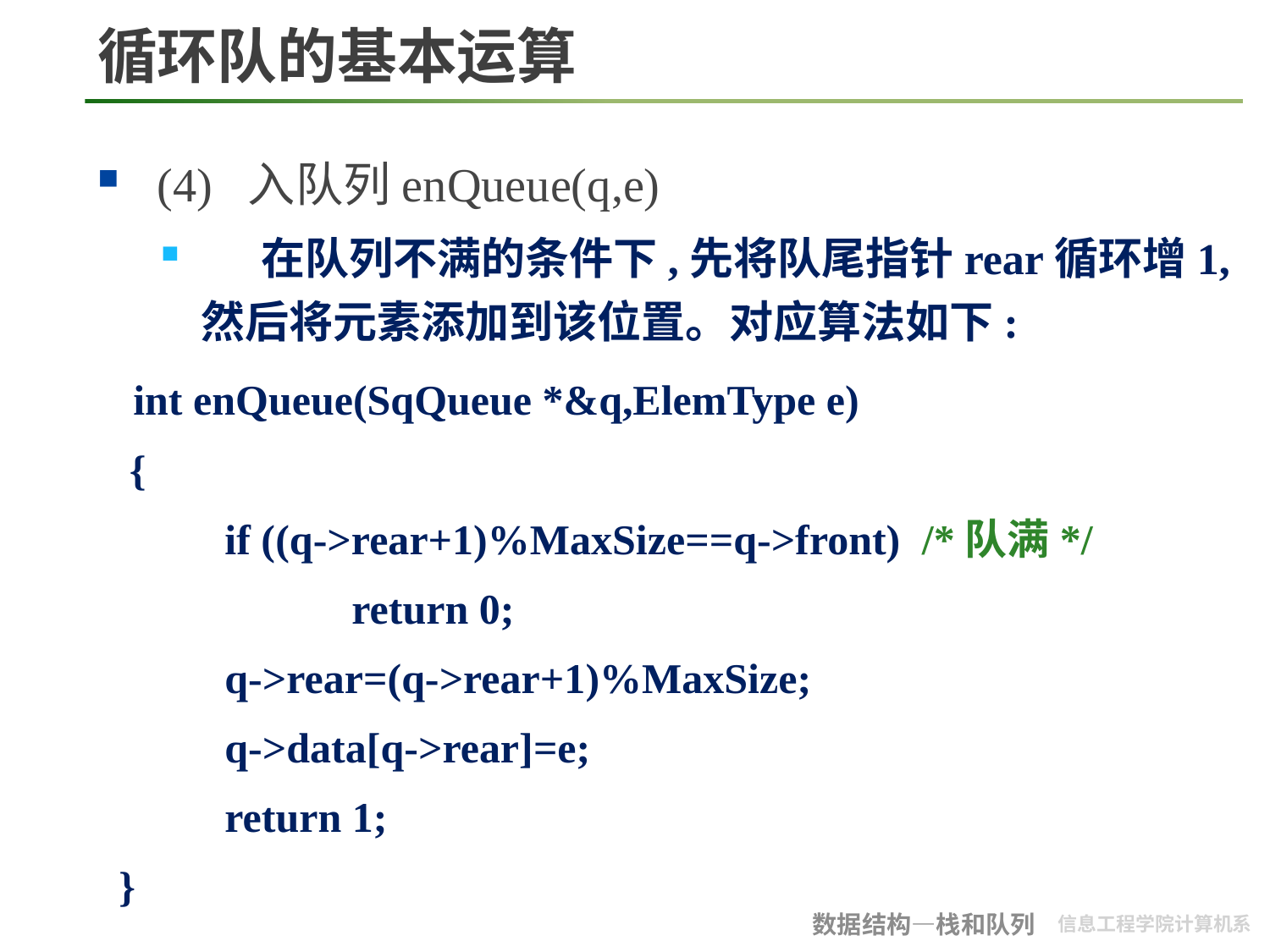

# 循环队的基本运算
 (4)  入队列enQueue(q,e)
     在队列不满的条件下,先将队尾指针rear循环增1,然后将元素添加到该位置。对应算法如下:
   int enQueue(SqQueue *&q,ElemType e)
   {
	if ((q->rear+1)%MaxSize==q->front)  /*队满*/
		return 0;
	q->rear=(q->rear+1)%MaxSize;
	q->data[q->rear]=e;
	return 1;
  }